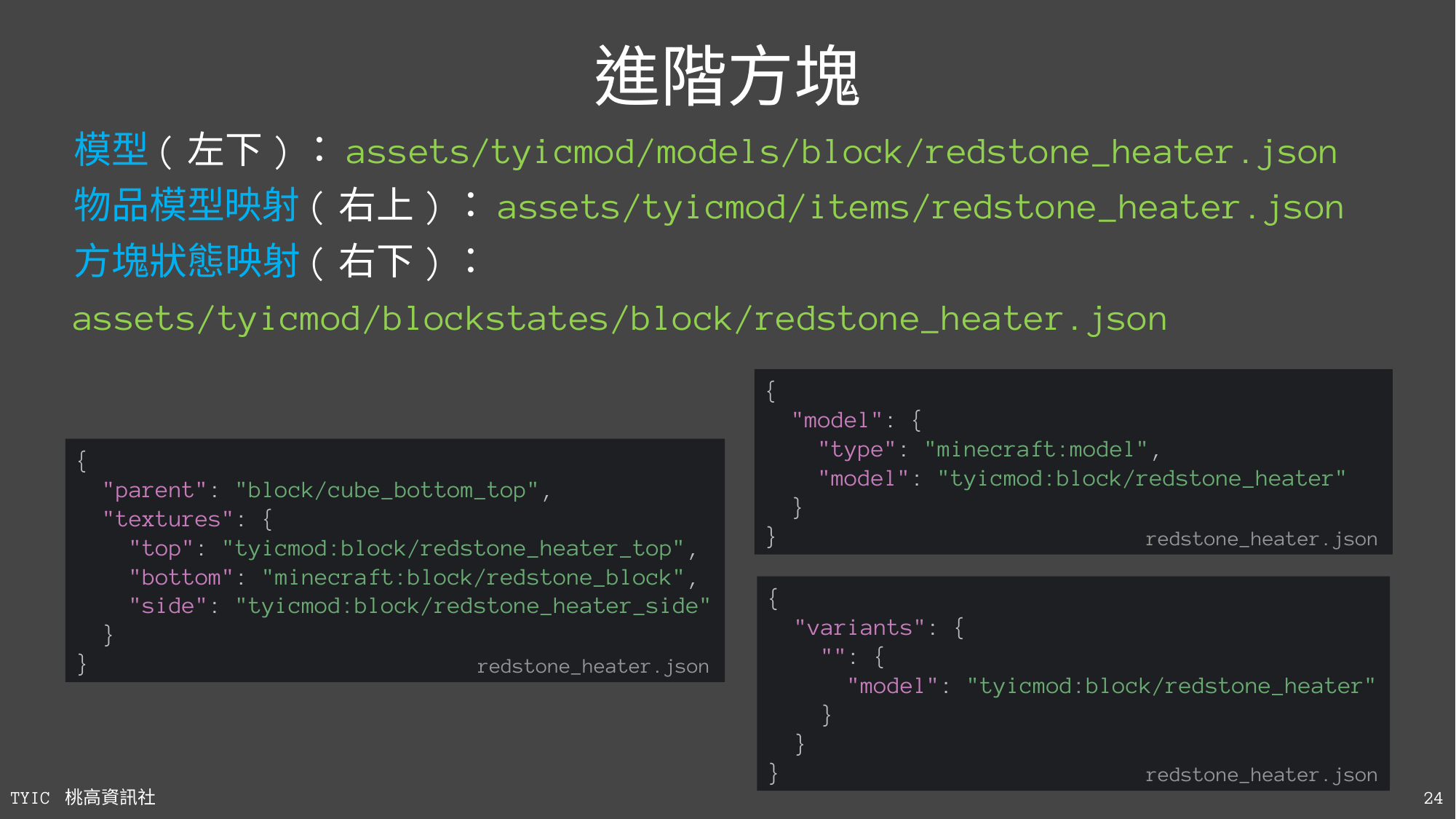

# 進階方塊
模型(左下)：assets/tyicmod/models/block/redstone_heater.json
物品模型映射(右上)：assets/tyicmod/items/redstone_heater.json
方塊狀態映射(右下)：
assets/tyicmod/blockstates/block/redstone_heater.json
{
  "model": {
    "type": "minecraft:model",
    "model": "tyicmod:block/redstone_heater"
  }
}
redstone_heater.json
{
  "parent": "block/cube_bottom_top",
  "textures": {
    "top": "tyicmod:block/redstone_heater_top",
    "bottom": "minecraft:block/redstone_block",
    "side": "tyicmod:block/redstone_heater_side"
  }
}
redstone_heater.json
{
  "variants": {
    "": {
      "model": "tyicmod:block/redstone_heater"
    }
  }
}
redstone_heater.json